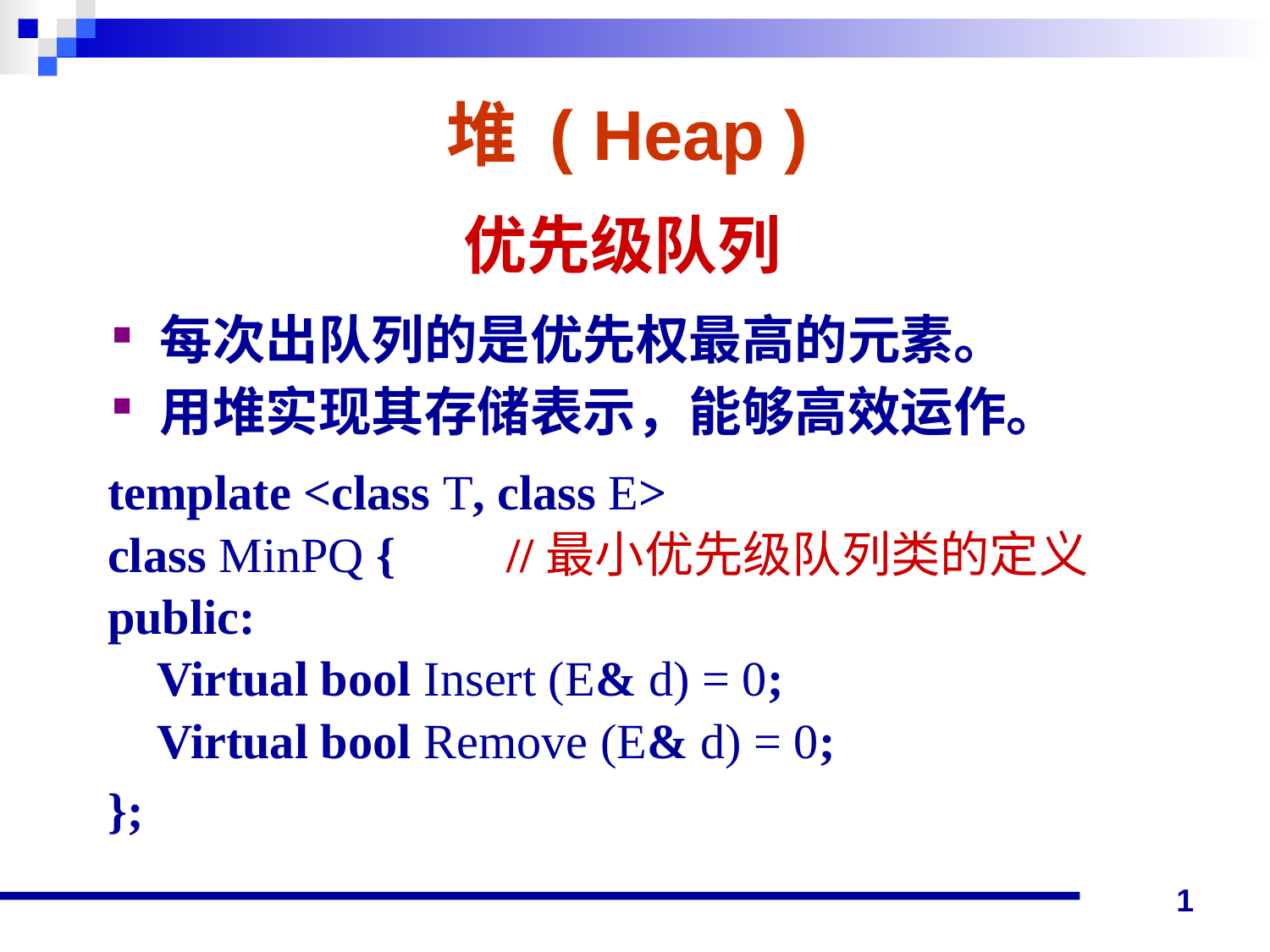

# 堆 ( Heap )
优先级队列

每次出队列的是优先权最高的元素。
用堆实现其存储表示，能够高效运作。
template <class T, class E>
class MinPQ {         //最小优先级队列类的定义
public:
    Virtual bool Insert (E& d) = 0;
    Virtual bool Remove (E& d) = 0;
};
1